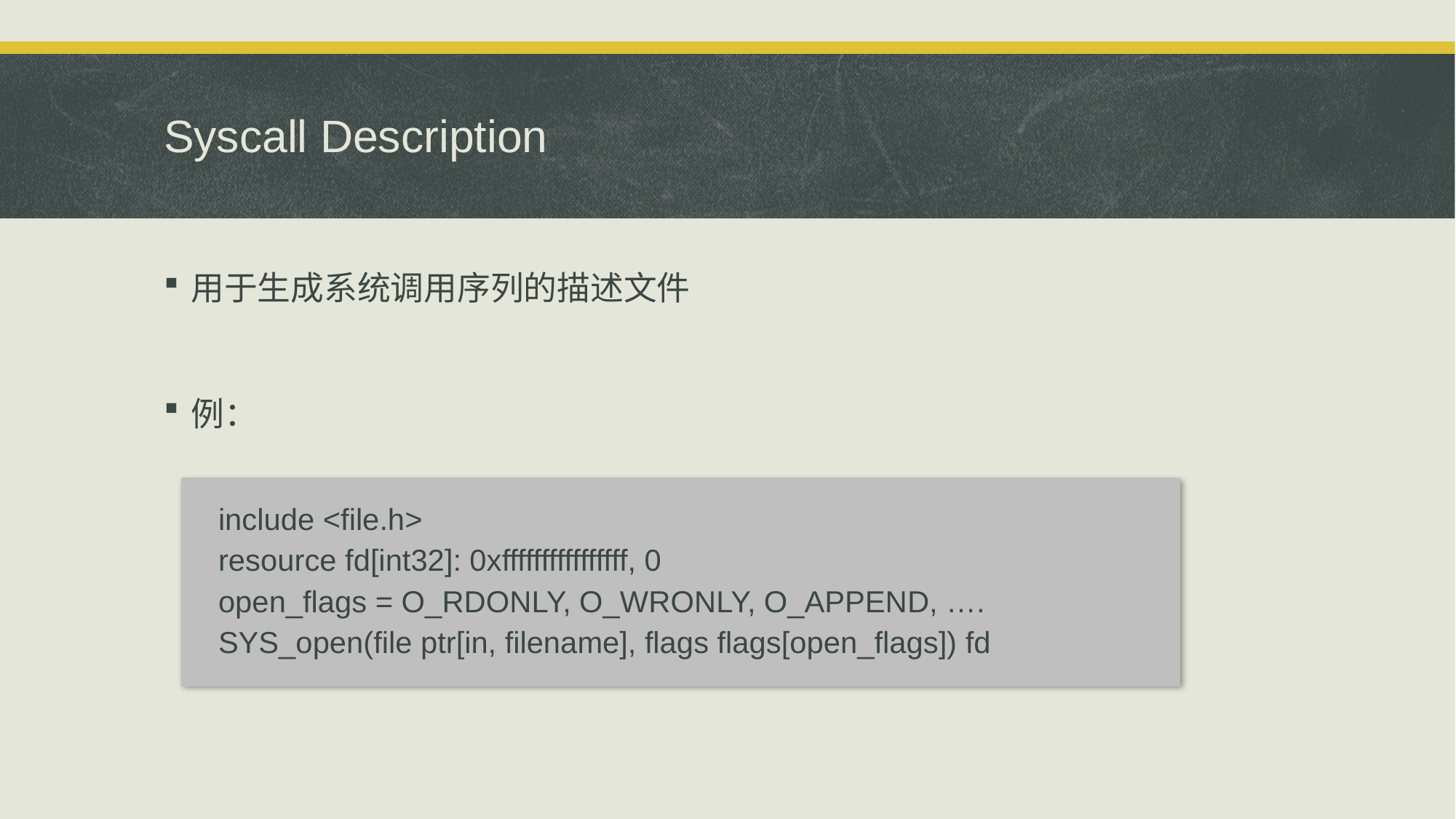

# Syscall Description
用于生成系统调用序列的描述文件

例：

include <file.h>
resource fd[int32]: 0xffffffffffffffff, 0
open_flags = O_RDONLY, O_WRONLY, O_APPEND, ….
SYS_open(file ptr[in, filename], flags flags[open_flags]) fd